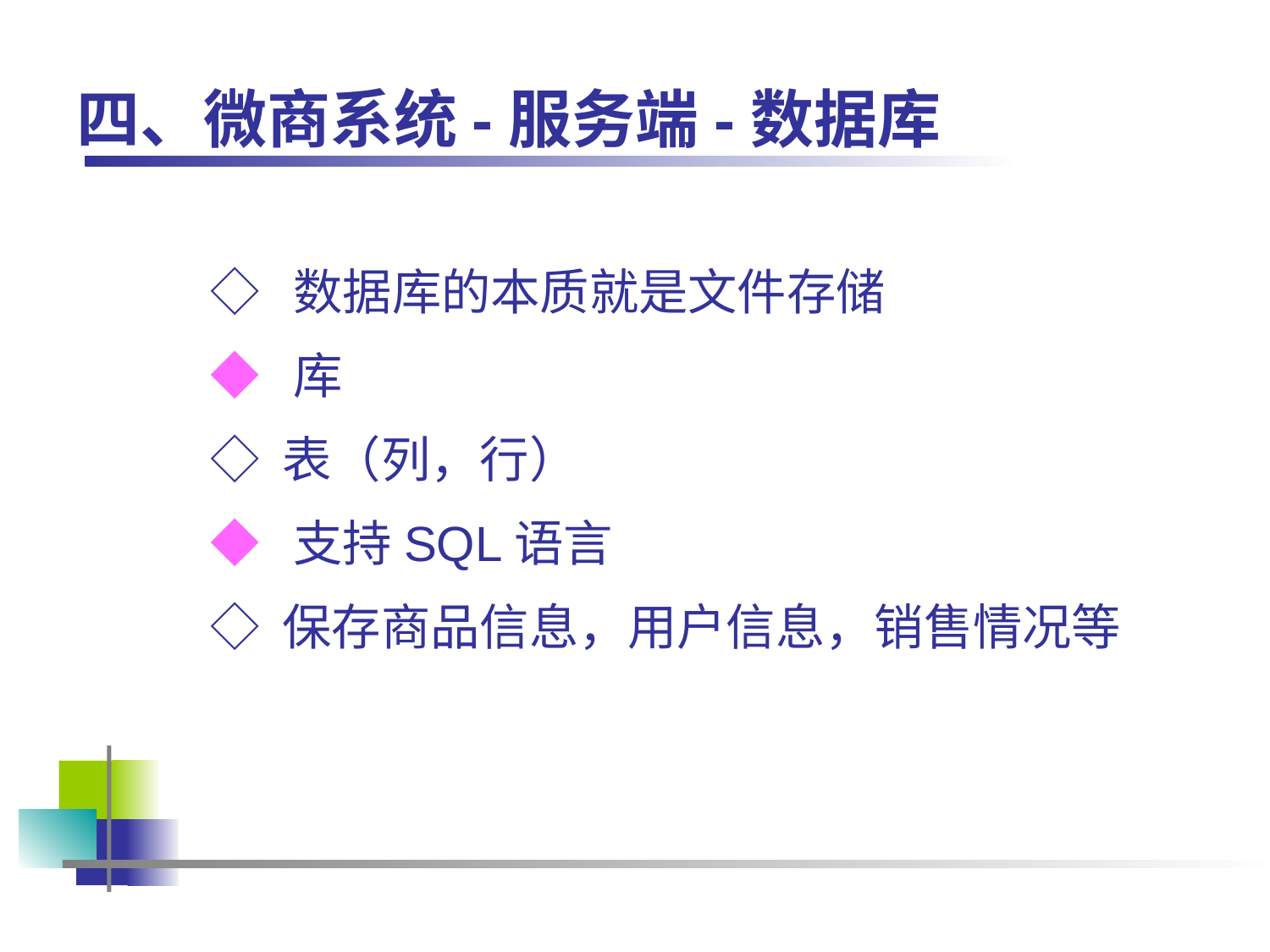

# 四、微商系统-服务端-数据库

◇  数据库的本质就是文件存储
◆  库
◇ 表（列，行）
◆  支持SQL语言
◇ 保存商品信息，用户信息，销售情况等